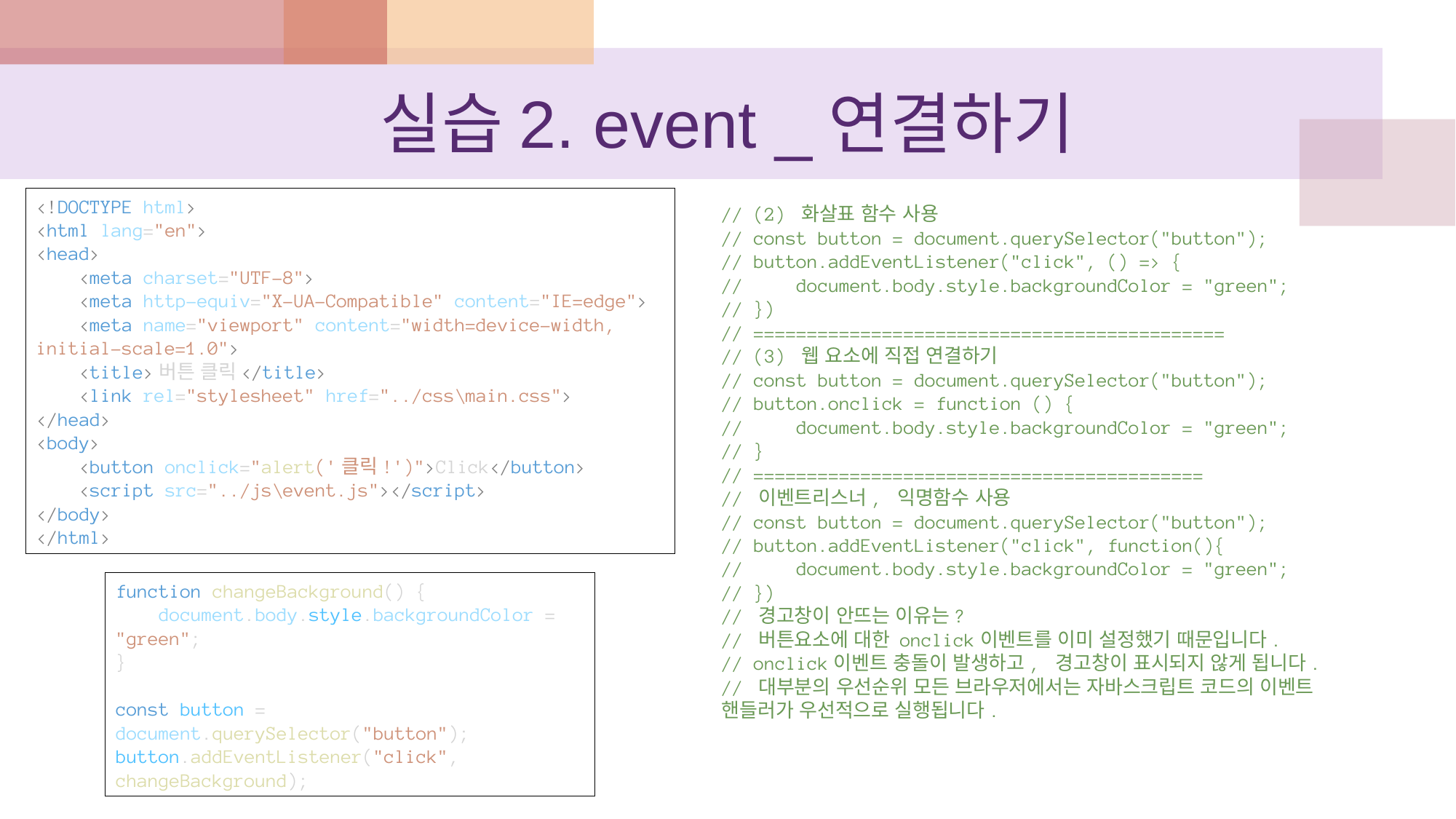

# 실습2. event _연결하기
<!DOCTYPE html>
<html lang="en">
<head>
    <meta charset="UTF-8">
    <meta http-equiv="X-UA-Compatible" content="IE=edge">
    <meta name="viewport" content="width=device-width, initial-scale=1.0">
    <title>버튼 클릭</title>
    <link rel="stylesheet" href="../css\main.css">
</head>
<body>
    <button onclick="alert('클릭!')">Click</button>
    <script src="../js\event.js"></script>
</body>
</html>
// (2) 화살표 함수 사용
// const button = document.querySelector("button");
// button.addEventListener("click", () => {
//     document.body.style.backgroundColor = "green";
// })
// ============================================
// (3) 웹 요소에 직접 연결하기
// const button = document.querySelector("button");
// button.onclick = function () {
//     document.body.style.backgroundColor = "green";
// }
// ==========================================
// 이벤트리스너, 익명함수 사용
// const button = document.querySelector("button");
// button.addEventListener("click", function(){
//     document.body.style.backgroundColor = "green";
// })
// 경고창이 안뜨는 이유는?
// 버튼요소에 대한 onclick이벤트를 이미 설정했기 때문입니다.
// onclick이벤트 충돌이 발생하고, 경고창이 표시되지 않게 됩니다.
// 대부분의 우선순위 모든 브라우저에서는 자바스크립트 코드의 이벤트 핸들러가 우선적으로 실행됩니다.

function changeBackground() {
    document.body.style.backgroundColor = "green";
}
const button = document.querySelector("button");
button.addEventListener("click", changeBackground);